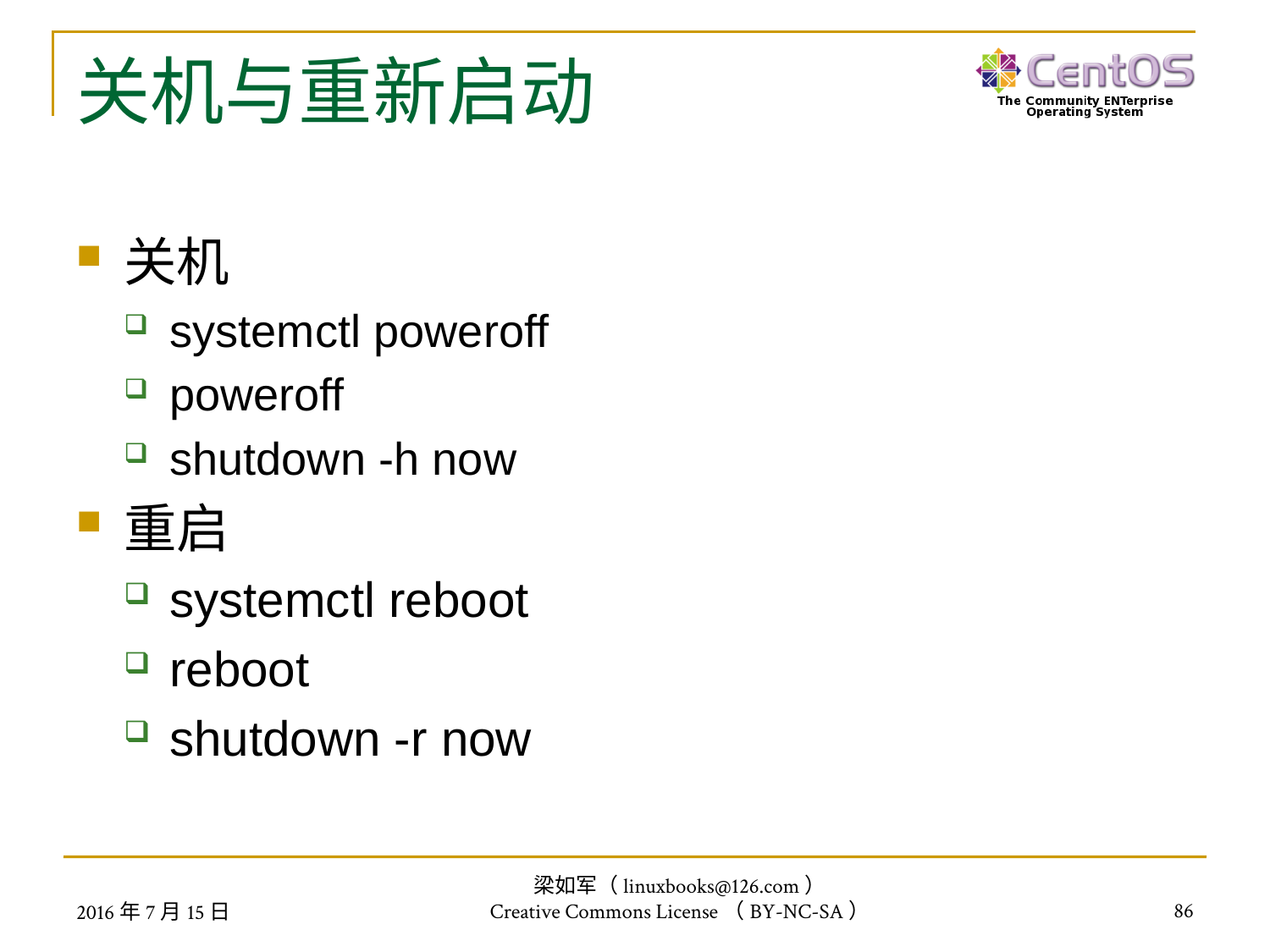

# 关机与重新启动
关机
systemctl poweroff
poweroff
shutdown -h now
重启
systemctl reboot
reboot
shutdown -r now
梁如军（linuxbooks@126.com）
Creative Commons License（BY-NC-SA）
2016年7月15日
86